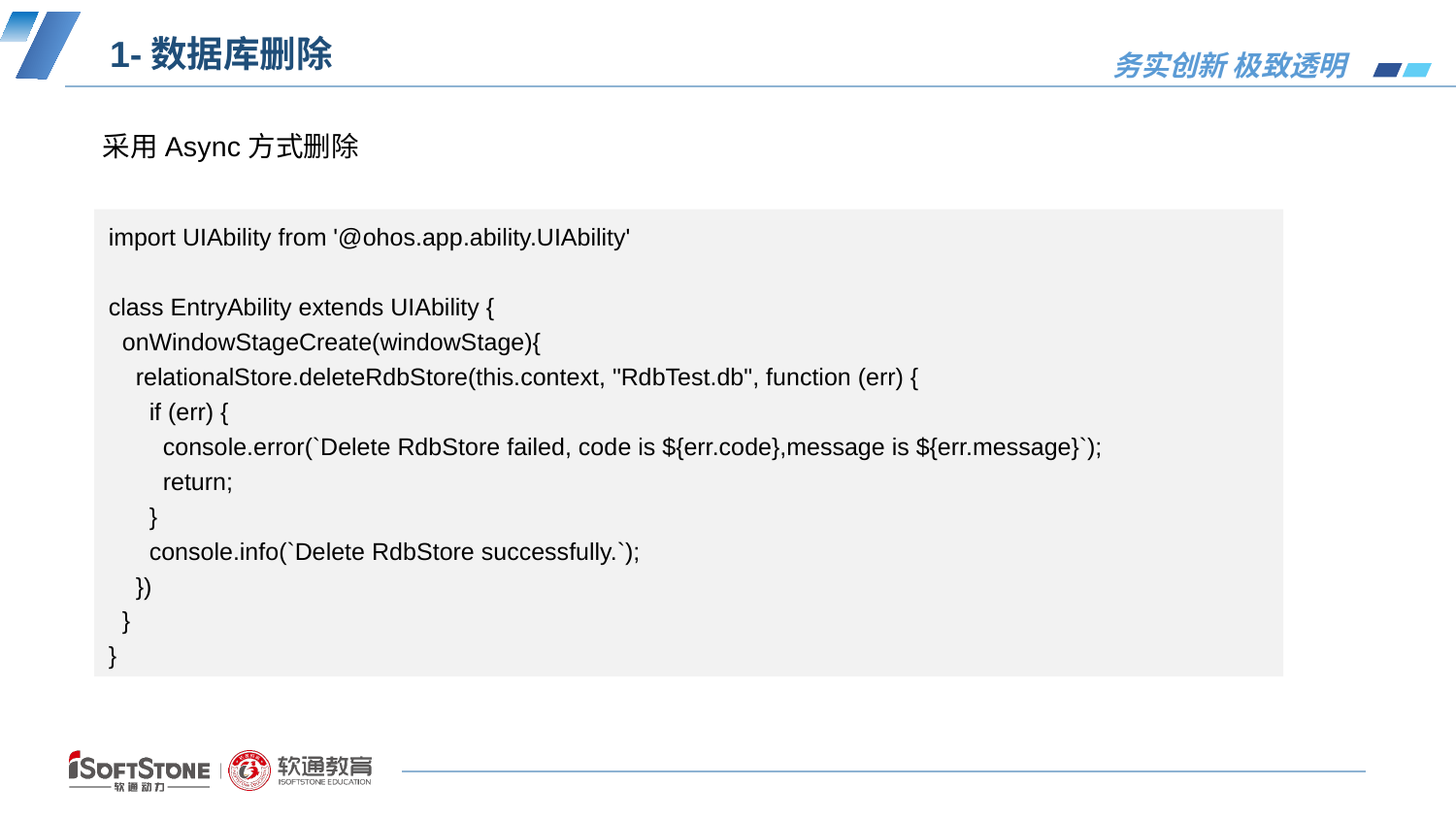

# 1-数据库删除
采用Async方式删除
import UIAbility from '@ohos.app.ability.UIAbility'

class EntryAbility extends UIAbility {
  onWindowStageCreate(windowStage){
    relationalStore.deleteRdbStore(this.context, "RdbTest.db", function (err) {
      if (err) {
        console.error(`Delete RdbStore failed, code is ${err.code},message is ${err.message}`);
        return;
      }
      console.info(`Delete RdbStore successfully.`);
    })
  }
}